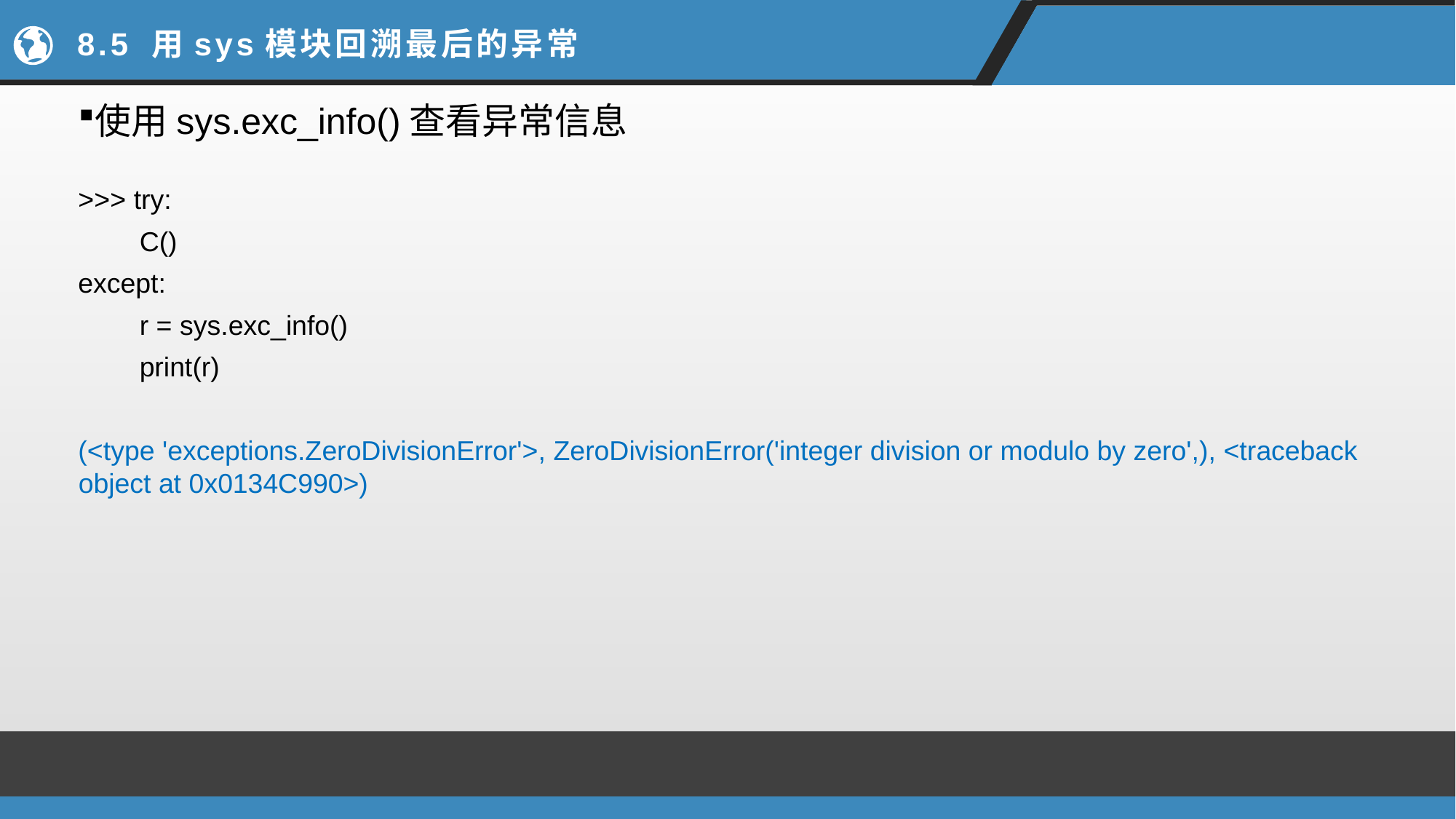

# 8.5 用sys模块回溯最后的异常

使用sys.exc_info()查看异常信息

>>> try:
	        C()
except:
	        r = sys.exc_info()
	        print(r)

(<type 'exceptions.ZeroDivisionError'>, ZeroDivisionError('integer division or modulo by zero',), <traceback object at 0x0134C990>)